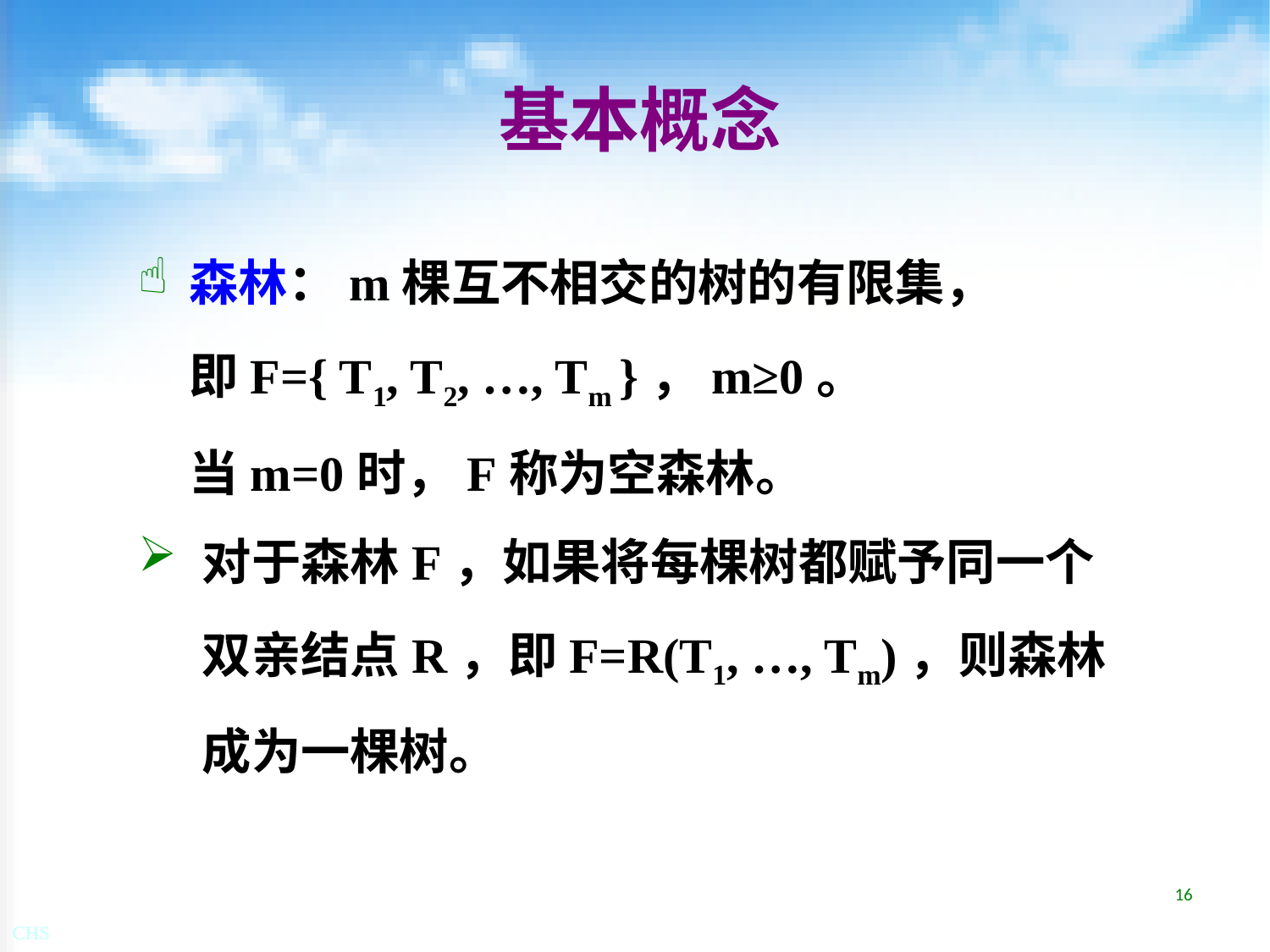

# 基本概念
森林：m棵互不相交的树的有限集，
	即F={ T1, T2, …, Tm }，m≥0。
	当m=0时，F称为空森林。
对于森林F，如果将每棵树都赋予同一个双亲结点R，即F=R(T1, …, Tm)，则森林成为一棵树。
16